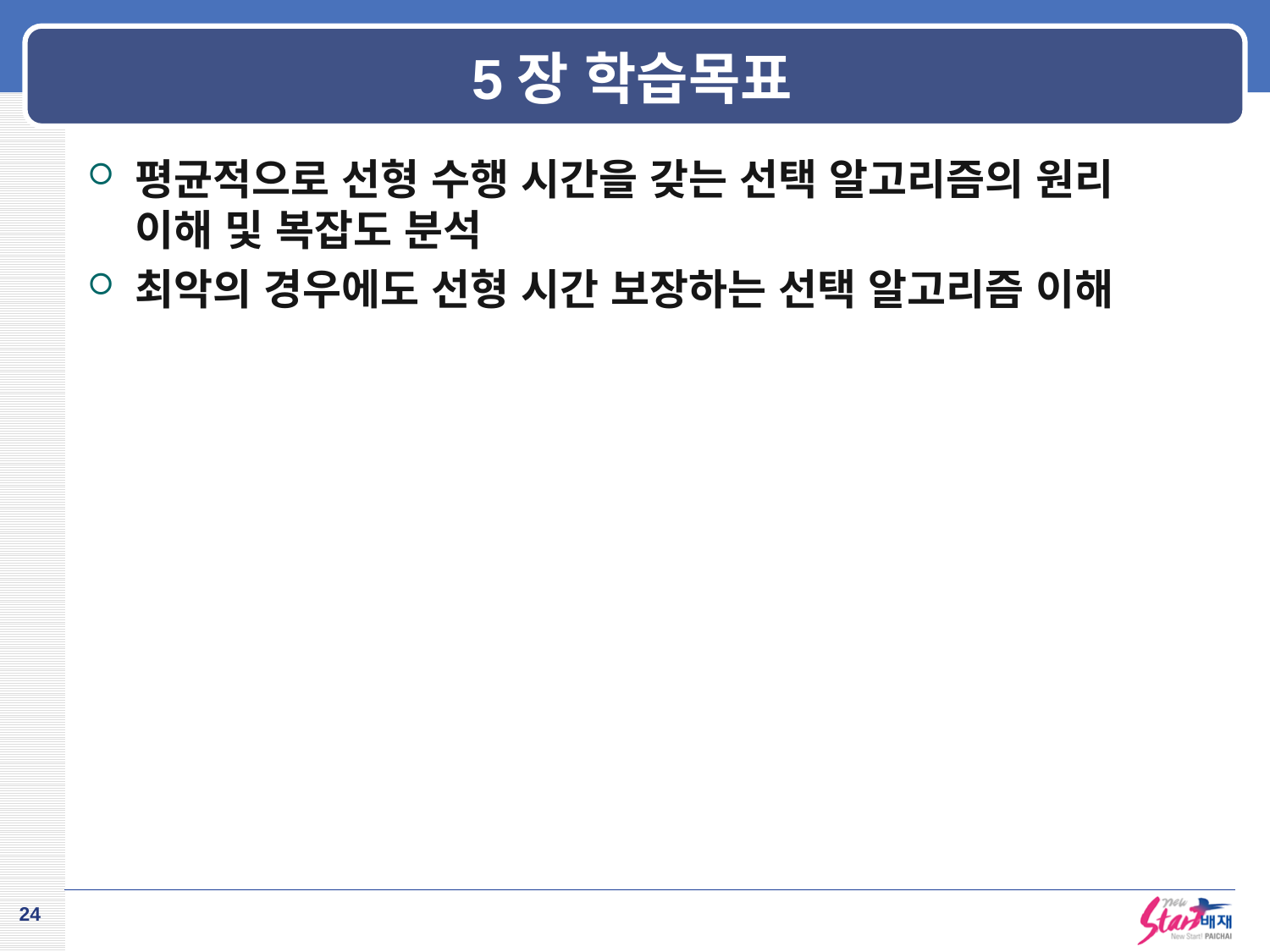

# 5장 학습목표
평균적으로 선형 수행 시간을 갖는 선택 알고리즘의 원리 이해 및 복잡도 분석
최악의 경우에도 선형 시간 보장하는 선택 알고리즘 이해
24